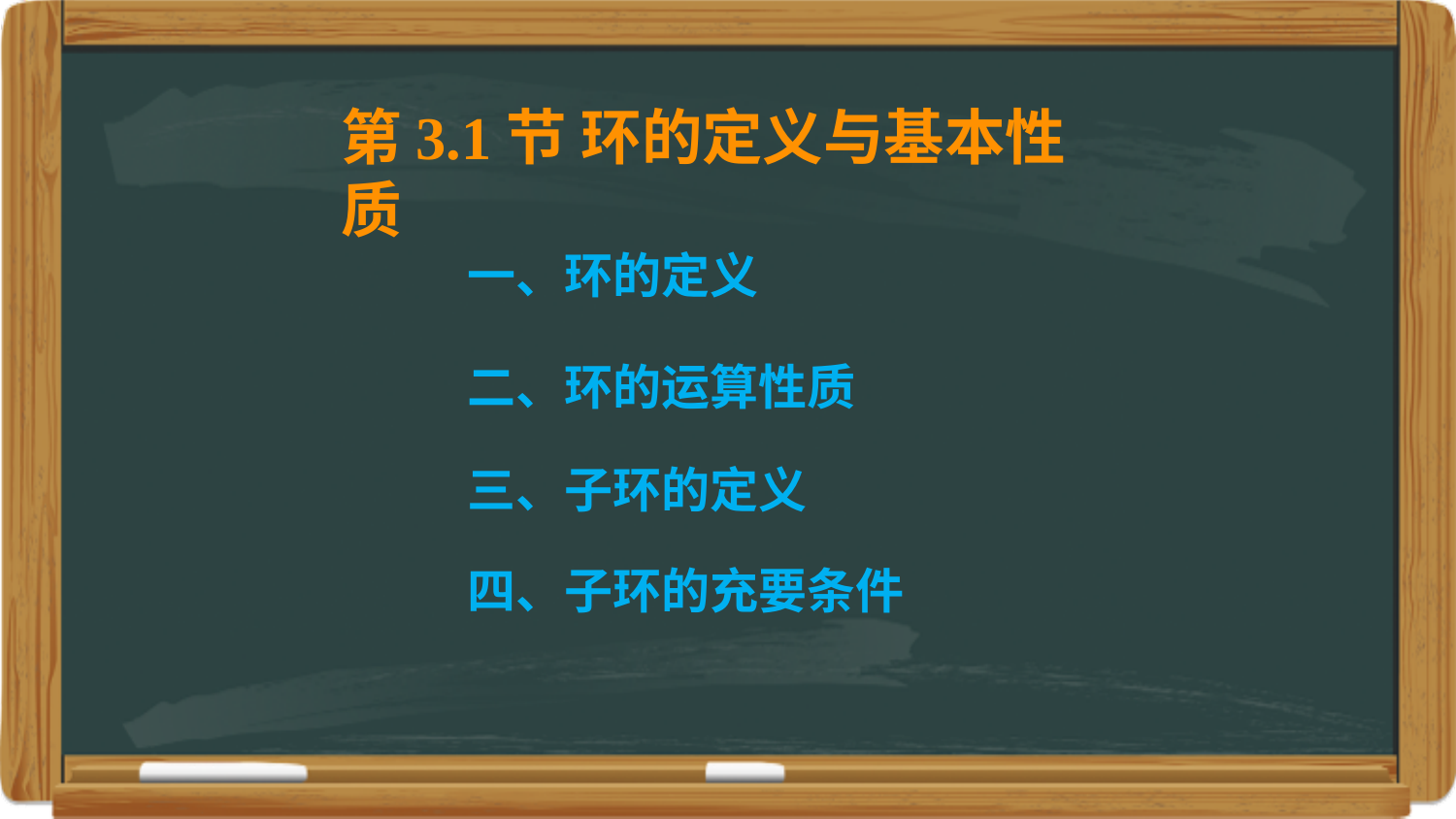

第3.1节 环的定义与基本性质
一、环的定义
二、环的运算性质
三、子环的定义
四、子环的充要条件